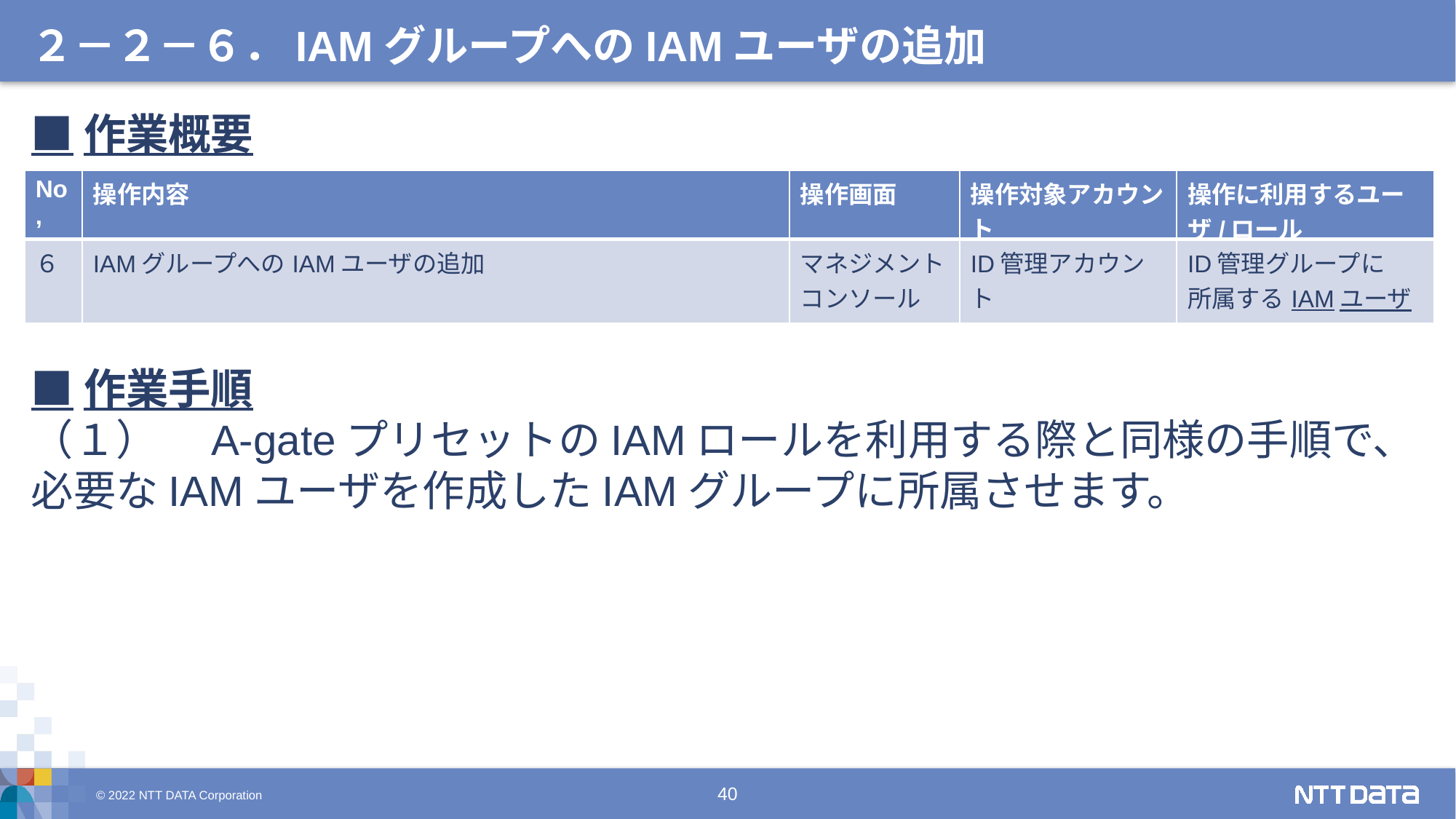

２－２－６．IAMグループへのIAMユーザの追加
■作業概要

■作業手順
（１）　A-gateプリセットのIAMロールを利用する際と同様の手順で、必要なIAMユーザを作成したIAMグループに所属させます。
| No, | 操作内容 | 操作画面 | 操作対象アカウント | 操作に利用するユーザ/ロール |
| --- | --- | --- | --- | --- |
| ６ | IAMグループへのIAMユーザの追加 | マネジメント コンソール | ID管理アカウント | ID管理グループに 所属するIAMユーザ |